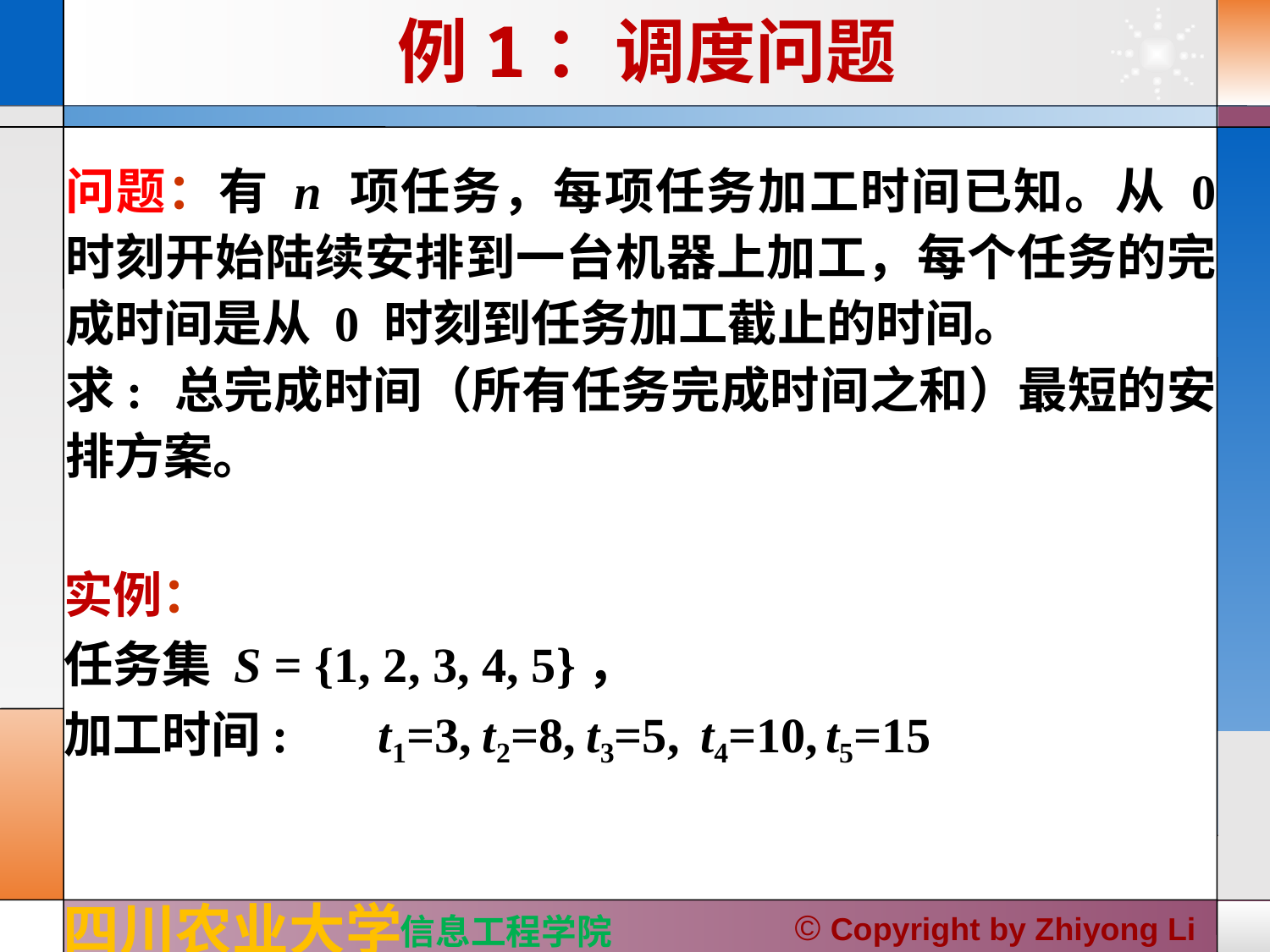

例1：调度问题
问题：有 n 项任务，每项任务加工时间已知。从 0 时刻开始陆续安排到一台机器上加工，每个任务的完成时间是从 0 时刻到任务加工截止的时间。
求:	总完成时间（所有任务完成时间之和）最短的安排方案。
实例：
任务集 S = {1, 2, 3, 4, 5}，
加工时间:	t1=3,	t2=8,	t3=5,	t4=10,	t5=15